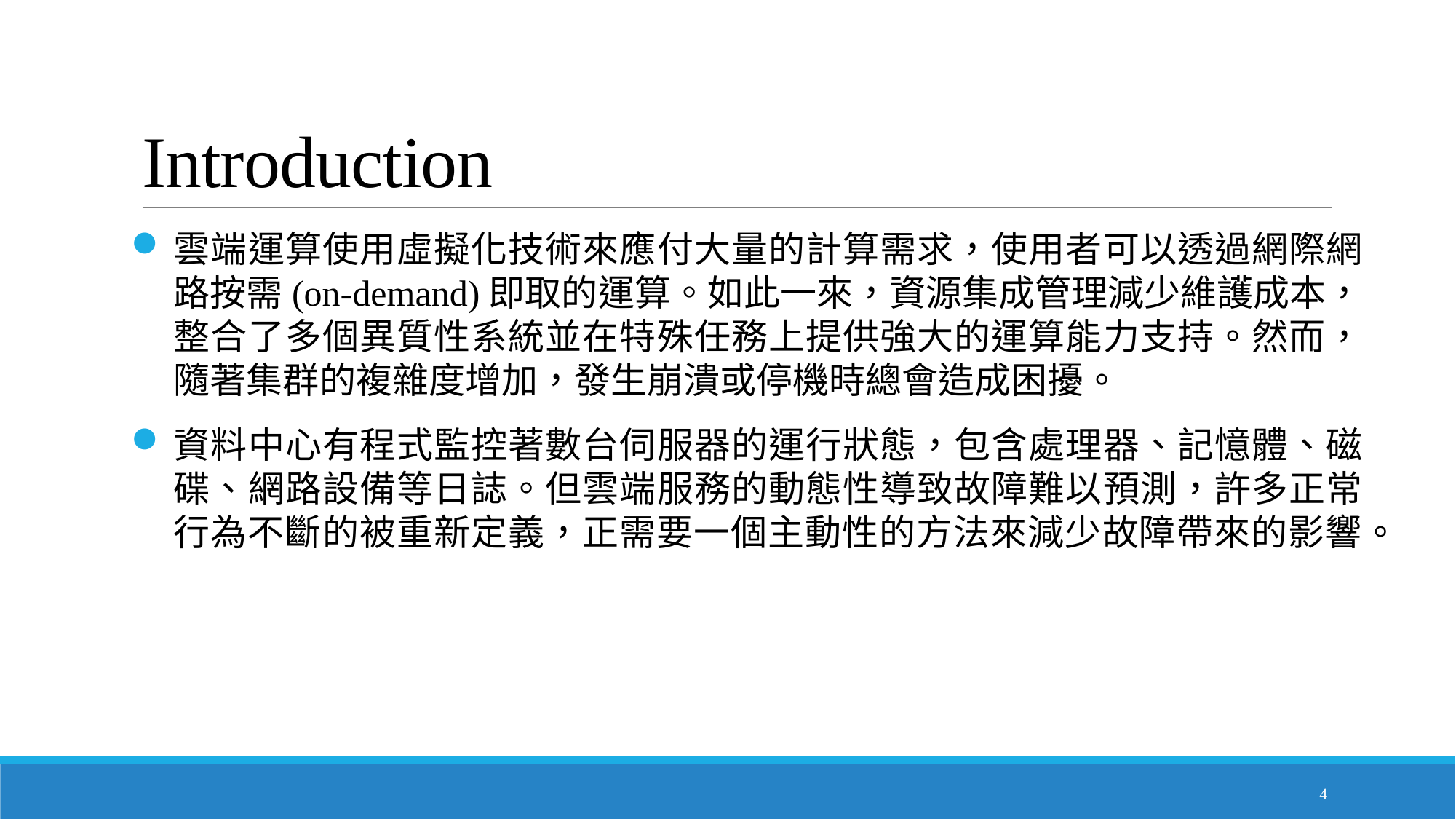

# Introduction
雲端運算使用虛擬化技術來應付大量的計算需求，使用者可以透過網際網路按需(on-demand)即取的運算。如此一來，資源集成管理減少維護成本，整合了多個異質性系統並在特殊任務上提供強大的運算能力支持。然而，隨著集群的複雜度增加，發生崩潰或停機時總會造成困擾。
資料中心有程式監控著數台伺服器的運行狀態，包含處理器、記憶體、磁碟、網路設備等日誌。但雲端服務的動態性導致故障難以預測，許多正常行為不斷的被重新定義，正需要一個主動性的方法來減少故障帶來的影響。
4